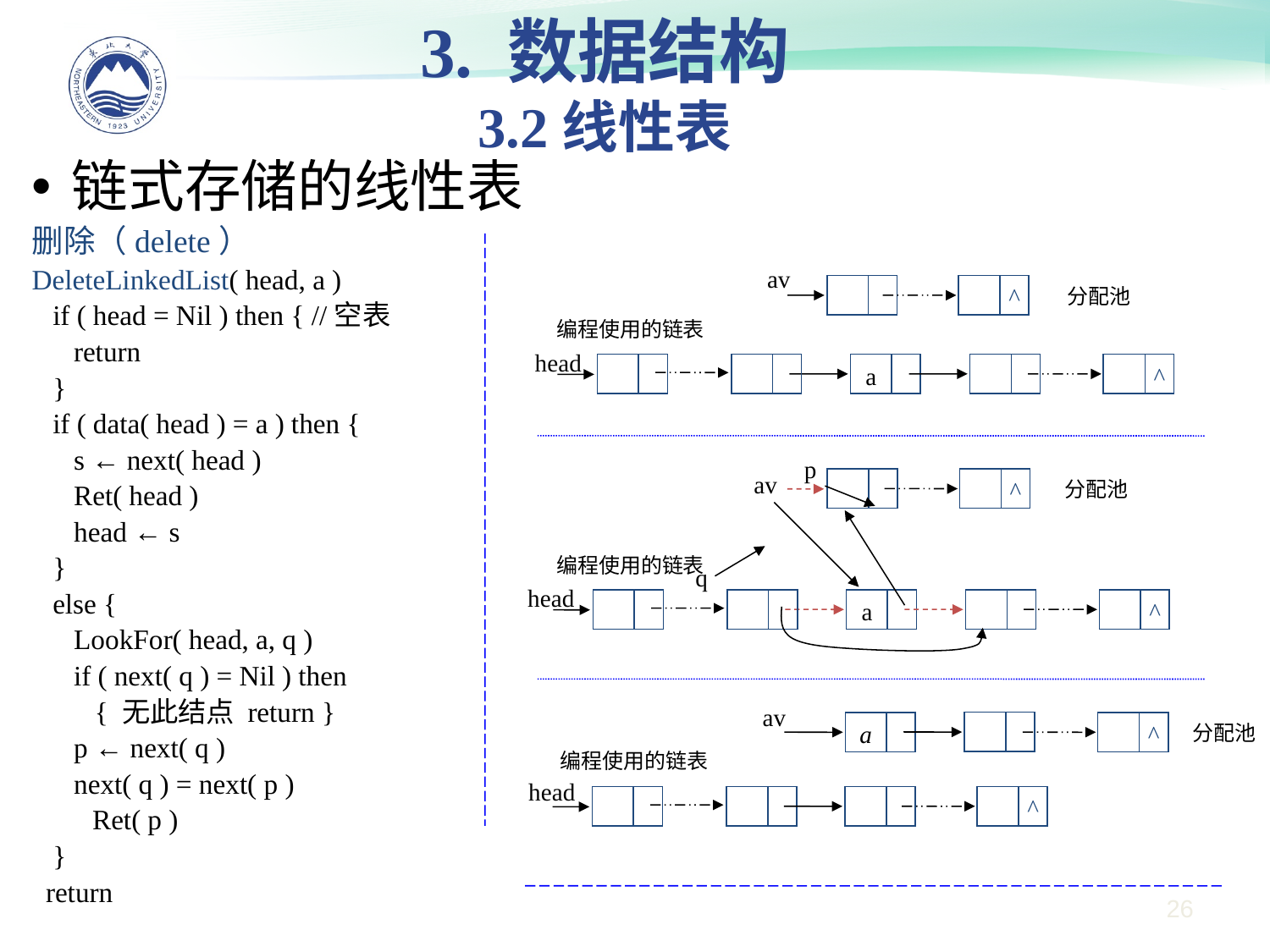

3. 数据结构
3.2线性表
链式存储的线性表
删除（delete）
DeleteLinkedList( head, a )
   if ( head = Nil ) then { //空表
      return
   }
   if ( data( head ) = a ) then {
      s ← next( head )
      Ret( head )
      head ← s
   }
   else {
      LookFor( head, a, q )
      if ( next( q ) = Nil ) then
         { 无此结点 return }
      p ← next( q )
      next( q ) = next( p )
	   Ret( p )
   }
  return

av

^
分配池

编程使用的链表
head

a

^

av

^
分配池

编程使用的链表
head

a

^

av

a

^
分配池

编程使用的链表
head

^

p

q
26